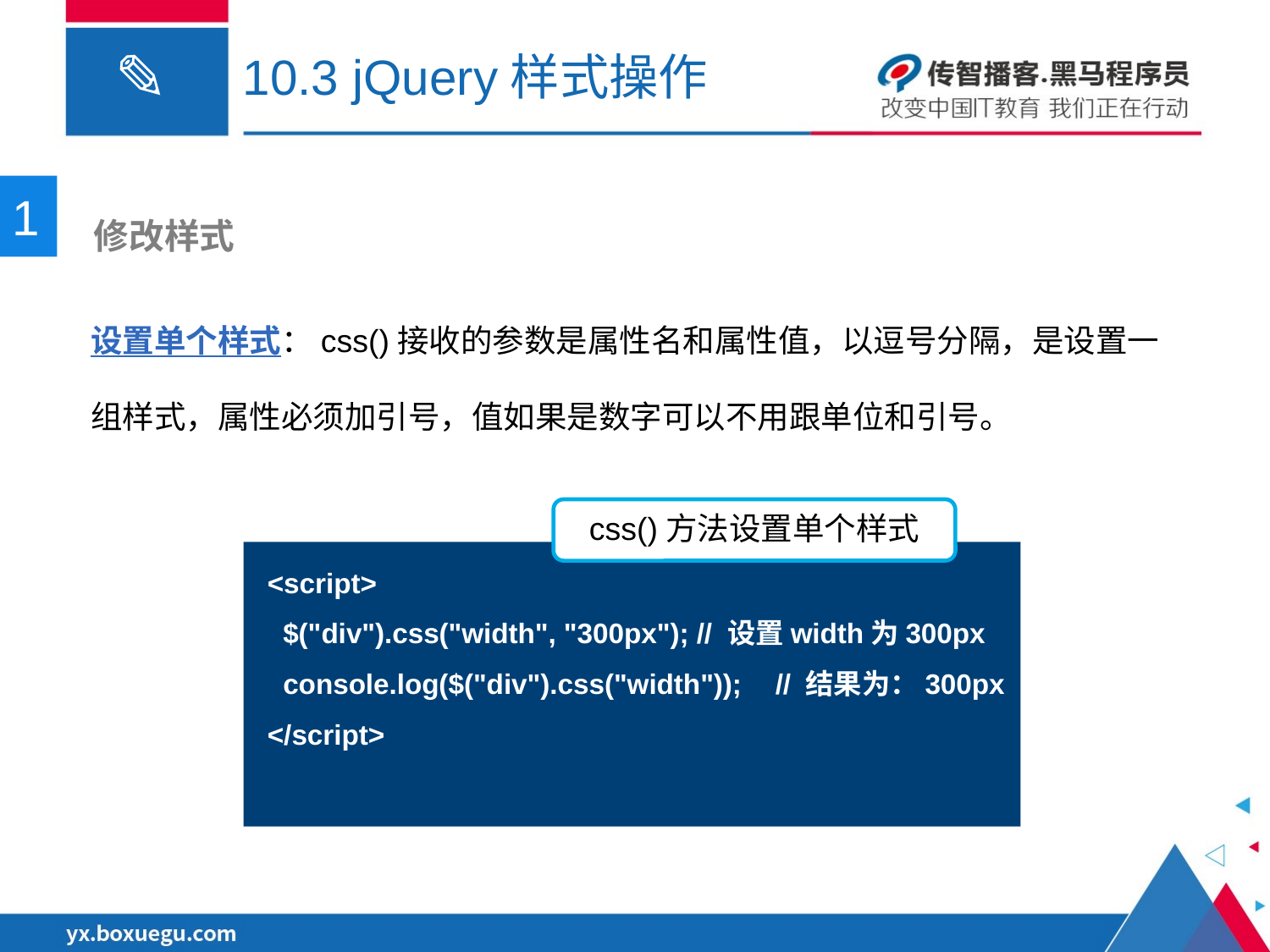

# 10.3 jQuery样式操作

1
  修改样式
设置单个样式：css()接收的参数是属性名和属性值，以逗号分隔，是设置一组样式，属性必须加引号，值如果是数字可以不用跟单位和引号。
css()方法设置单个样式

<script>
  $("div").css("width", "300px"); // 设置width为300px
  console.log($("div").css("width"));	// 结果为：300px
</script>